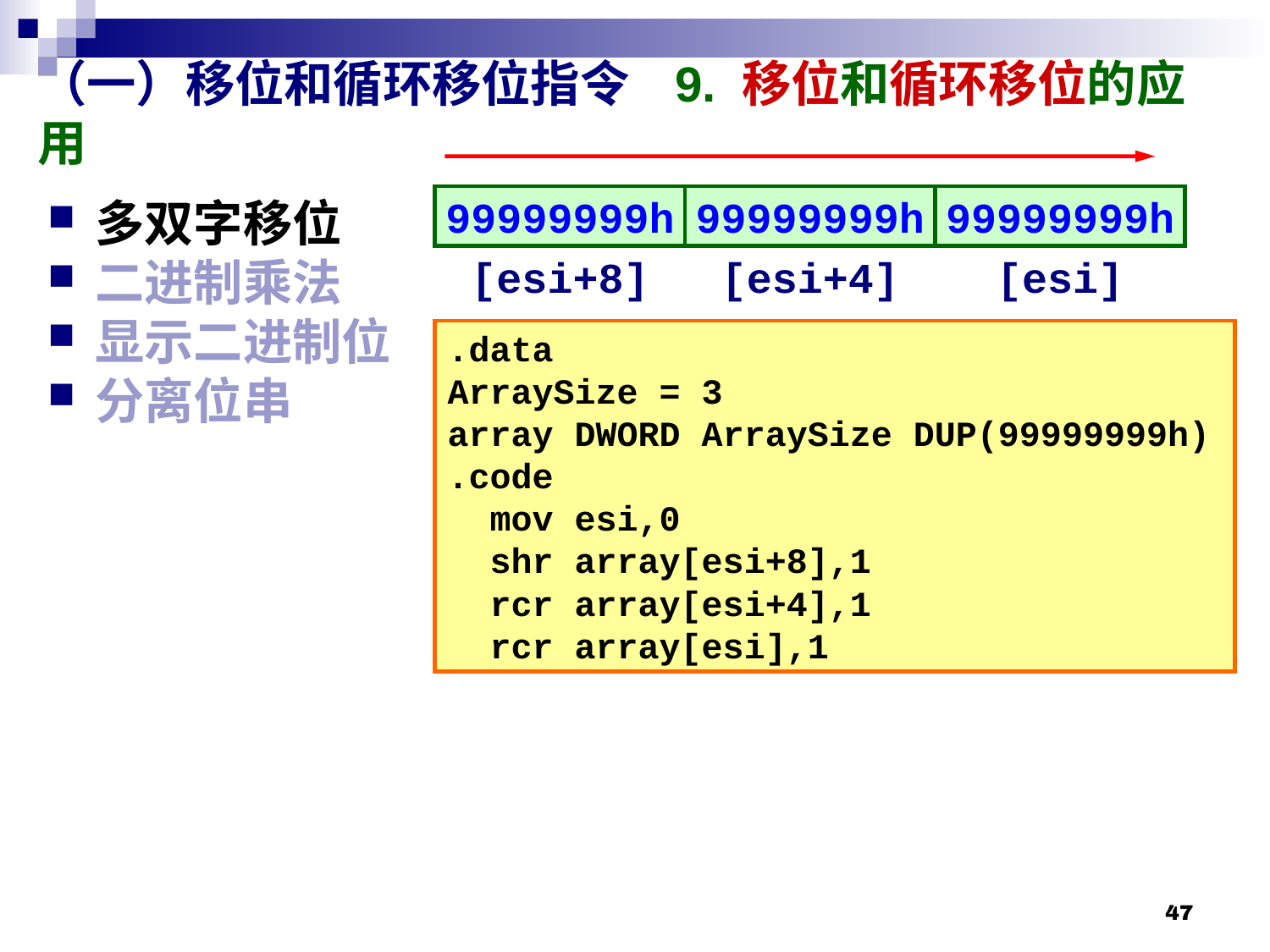

# （一）移位和循环移位指令   9. 移位和循环移位的应用

多双字移位
二进制乘法
显示二进制位
分离位串
99999999h
99999999h
99999999h
[esi+8]
[esi+4]
[esi]
.data
ArraySize = 3
array DWORD ArraySize DUP(99999999h)
.code
  mov esi,0
  shr array[esi+8],1
  rcr array[esi+4],1
  rcr array[esi],1
47